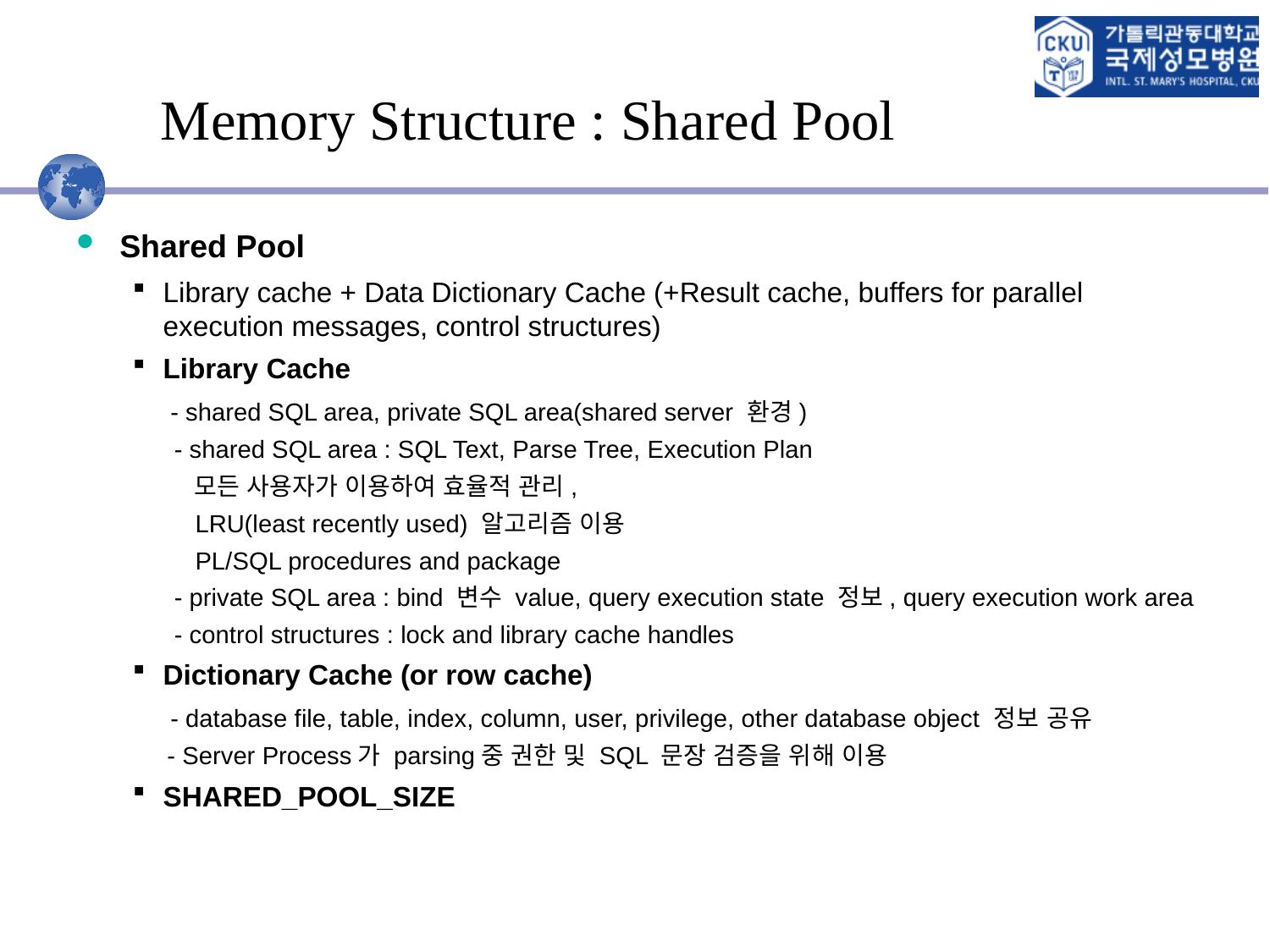

# Memory Structure : Shared Pool
 Shared Pool
Library cache + Data Dictionary Cache (+Result cache, buffers for parallel execution messages, control structures)
Library Cache
            - shared SQL area, private SQL area(shared server 환경)
              - shared SQL area : SQL Text, Parse Tree, Execution Plan
                모든 사용자가 이용하여 효율적 관리,
                 LRU(least recently used) 알고리즘 이용
                 PL/SQL procedures and package
              - private SQL area : bind 변수 value, query execution state 정보, query execution work area
              - control structures : lock and library cache handles
Dictionary Cache (or row cache)
            - database file, table, index, column, user, privilege, other database object 정보 공유
             - Server Process가 parsing중 권한 및 SQL 문장 검증을 위해 이용
SHARED_POOL_SIZE